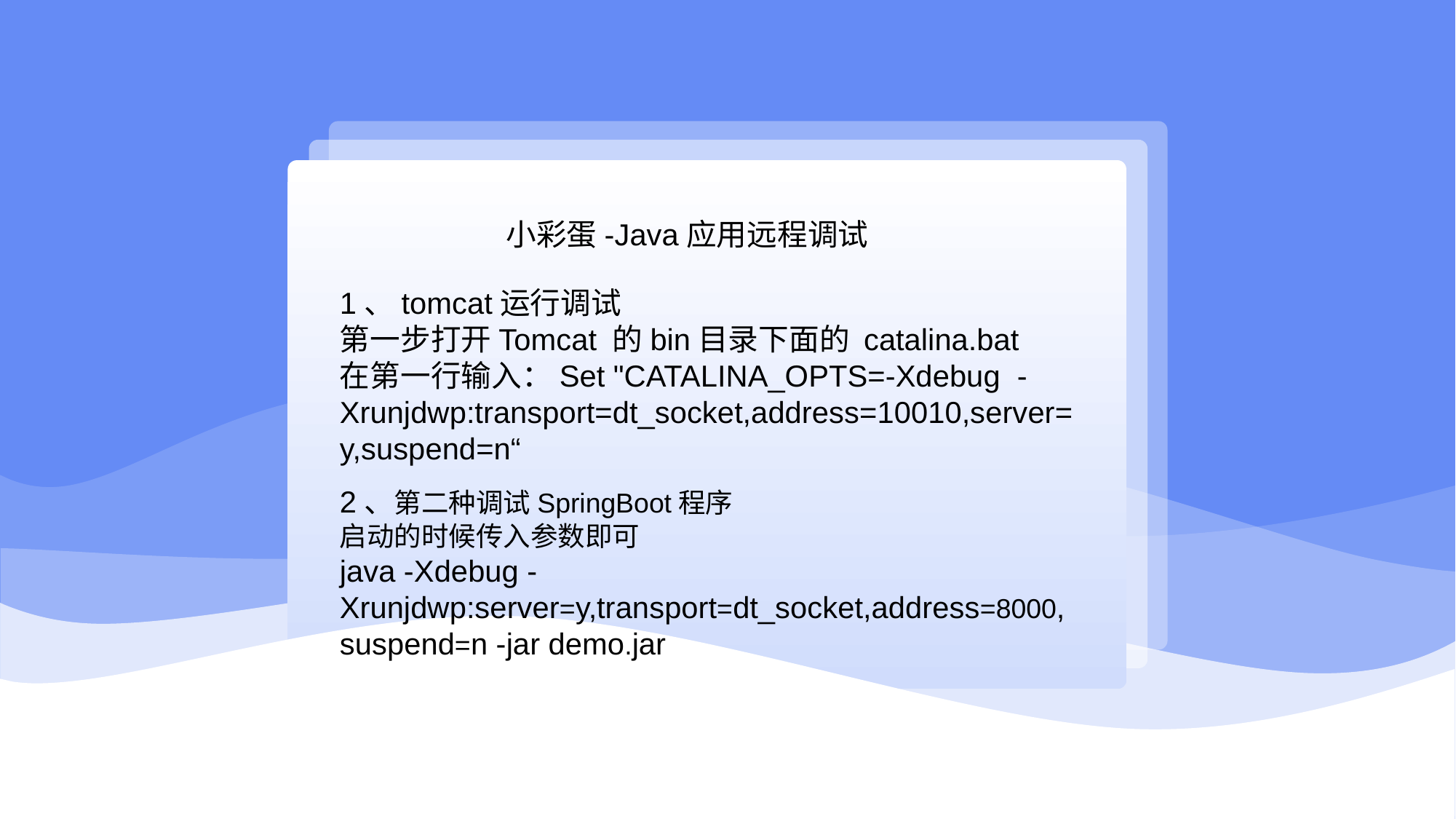

小彩蛋-Java应用远程调试
1、tomcat运行调试
第一步打开Tomcat 的bin目录下面的 catalina.bat
在第一行输入：Set "CATALINA_OPTS=-Xdebug  -Xrunjdwp:transport=dt_socket,address=10010,server=y,suspend=n“

2、第二种调试SpringBoot程序
启动的时候传入参数即可
java -Xdebug -Xrunjdwp:server=y,transport=dt_socket,address=8000,suspend=n -jar demo.jar